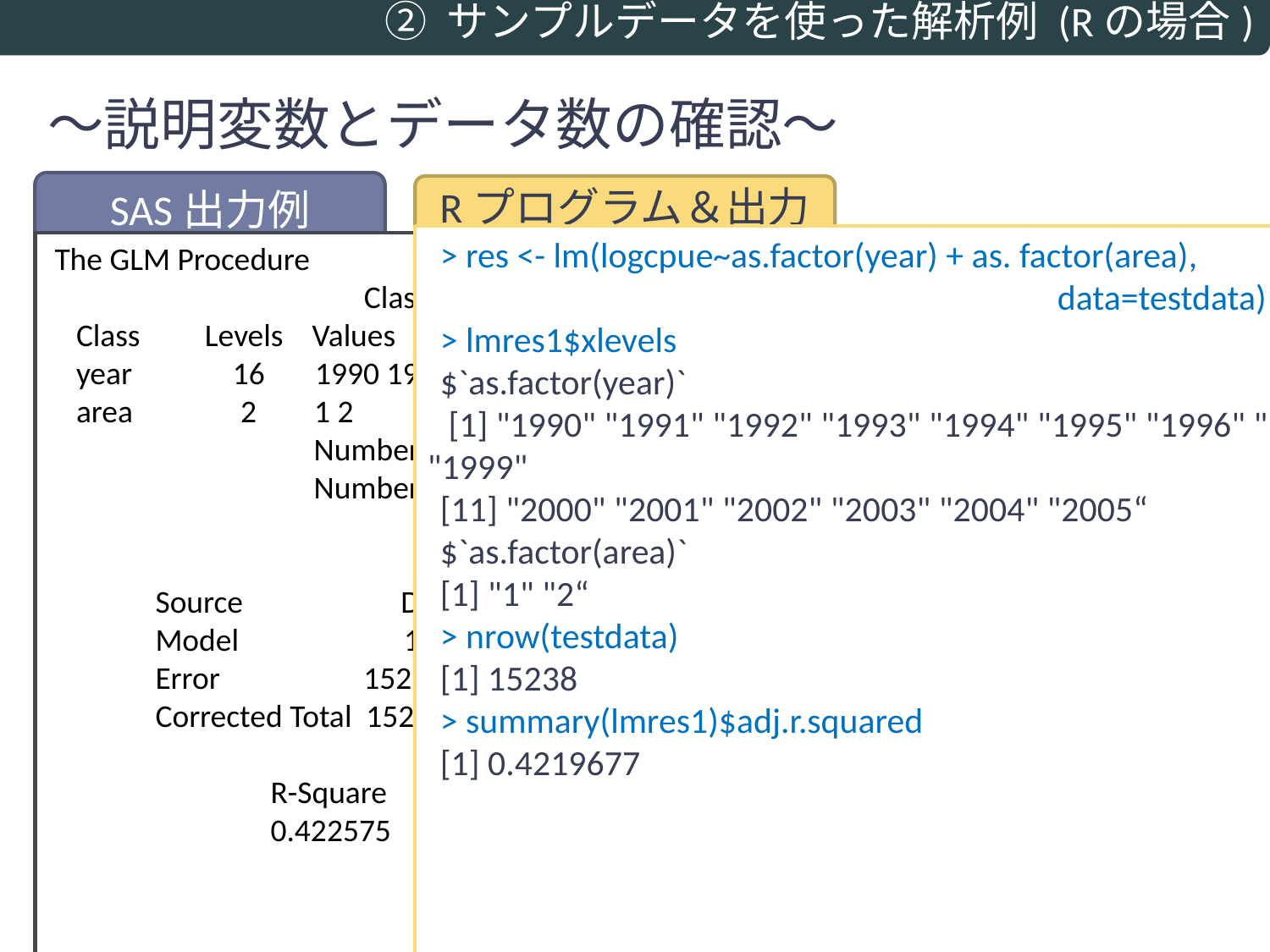

② サンプルデータを使った解析例 (Rの場合)
# ～説明変数とデータ数の確認～

SAS出力例
 The GLM Procedure
                                            Class Level Information
    Class         Levels    Values
    year              16       1990 1991 1992 1993 1994 1995 1996 1997 1998 1999 2000 2001
    area               2        1 2
                                     Number of Observations Read       15239
                                     Number of Observations Used       15238

                                                                   Sum of
               Source                      DF             Squares     Mean Square    F Value    Pr > F
               Model                       16        8604.77899        537.79869     696.19    <.0001
               Error                    15221     11757.96456            0.77248
               Corrected Total  15237     20362.74356

                               R-Square     Coeff Var      Root MSE    LCPUE Mean
                               0.422575      19.66069      0.878910      4.470394

Rプログラム＆出力
> res <- lm(logcpue~as.factor(year) + as. factor(area),
　　　　　　　　　　　　　　　　　 data=testdata)
> lmres1$xlevels
$`as.factor(year)`
 [1] "1990" "1991" "1992" "1993" "1994" "1995" "1996" "1997" "1998" "1999"
[11] "2000" "2001" "2002" "2003" "2004" "2005“
$`as.factor(area)`
[1] "1" "2“
> nrow(testdata)
[1] 15238
> summary(lmres1)$adj.r.squared
[1] 0.4219677